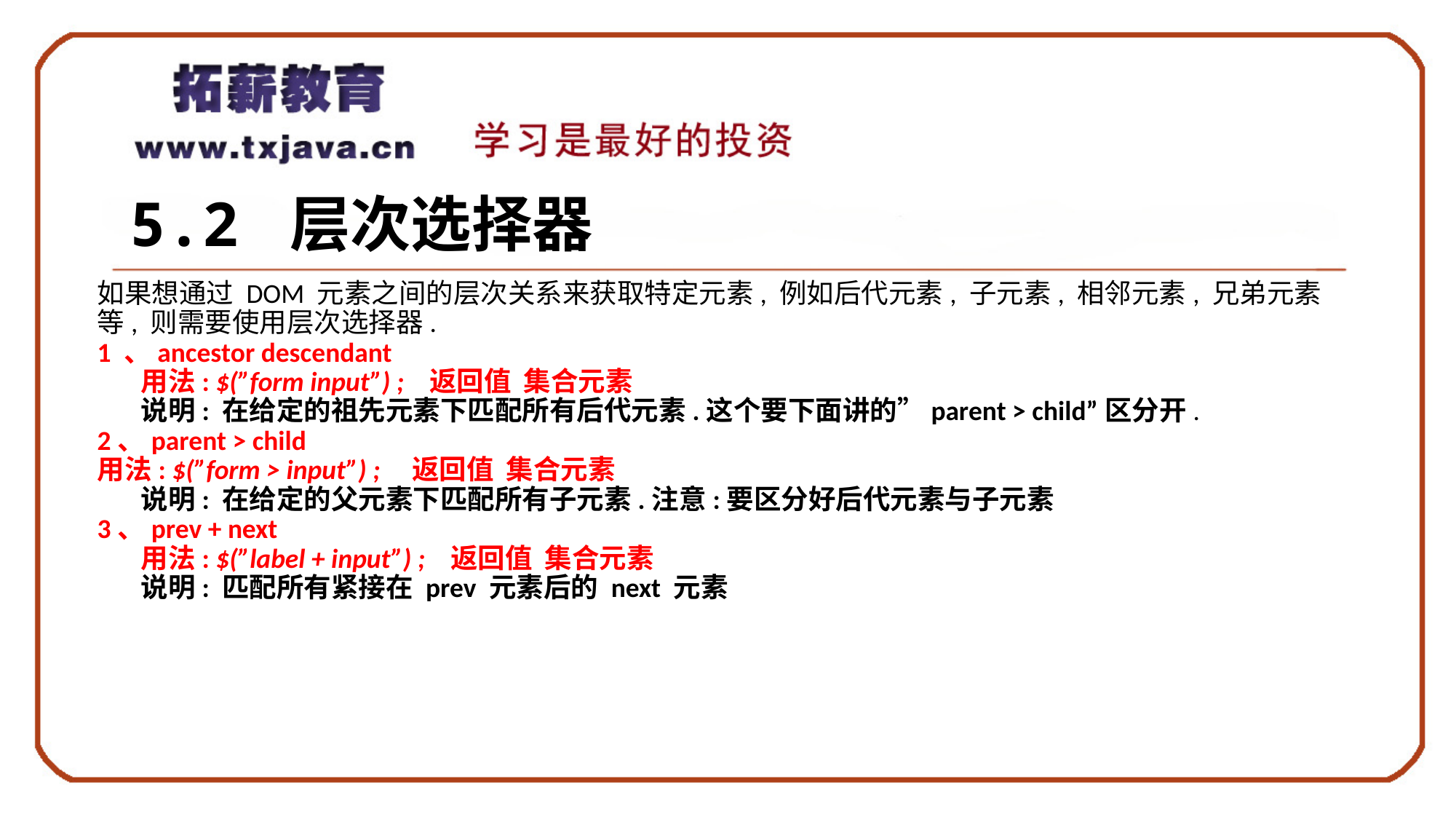

5.2 层次选择器
如果想通过 DOM 元素之间的层次关系来获取特定元素, 例如后代元素, 子元素, 相邻元素, 兄弟元素等, 则需要使用层次选择器.
1 、ancestor descendant
      用法: $(”form input”) ;   返回值  集合元素
      说明: 在给定的祖先元素下匹配所有后代元素.这个要下面讲的”parent > child”区分开.
2、parent > child
用法: $(”form > input”) ;    返回值  集合元素
      说明: 在给定的父元素下匹配所有子元素.注意:要区分好后代元素与子元素
3、prev + next
      用法: $(”label + input”) ;   返回值  集合元素
      说明: 匹配所有紧接在 prev 元素后的 next 元素